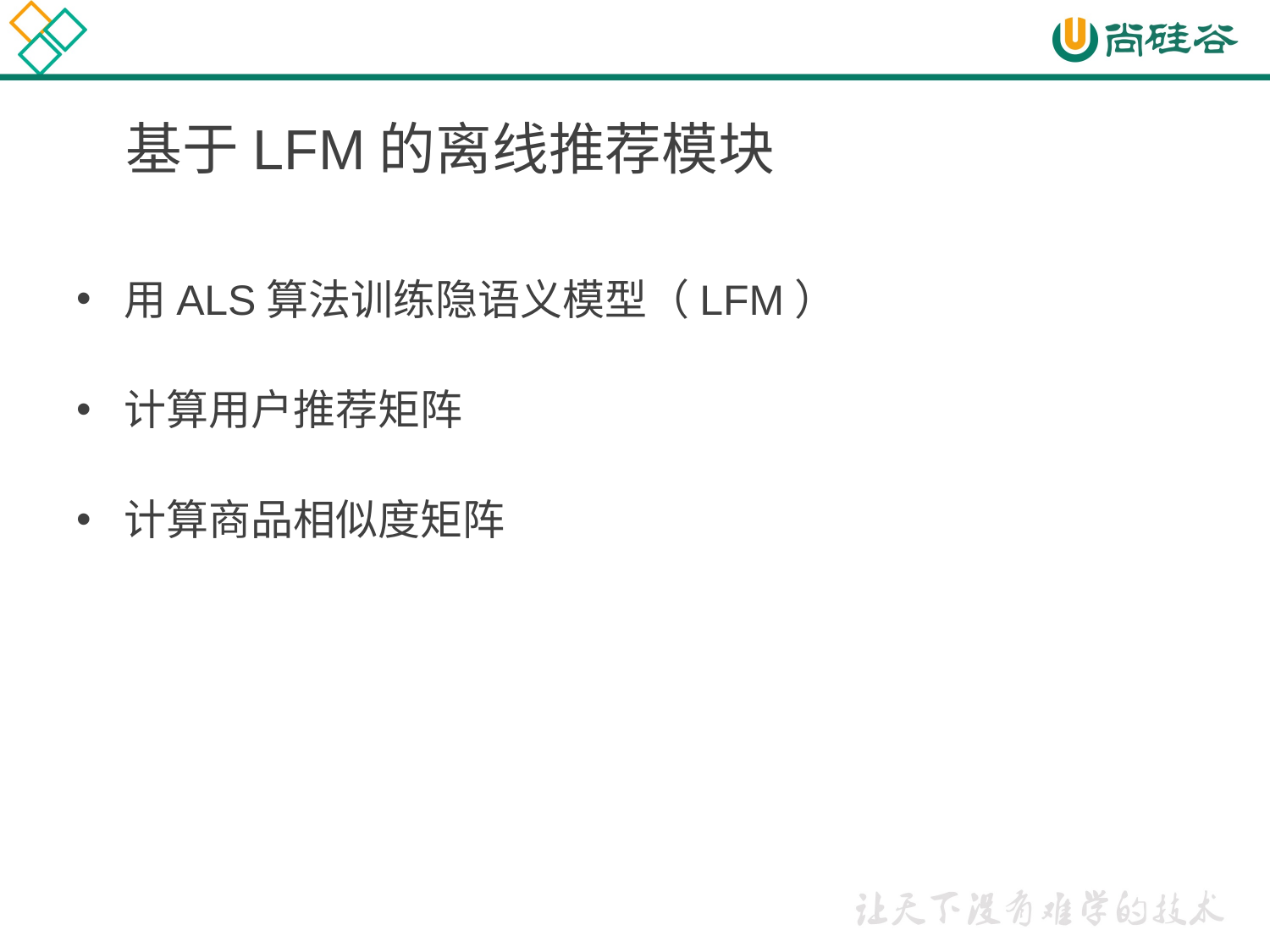

# 基于LFM的离线推荐模块
用ALS算法训练隐语义模型（LFM）
计算用户推荐矩阵
计算商品相似度矩阵